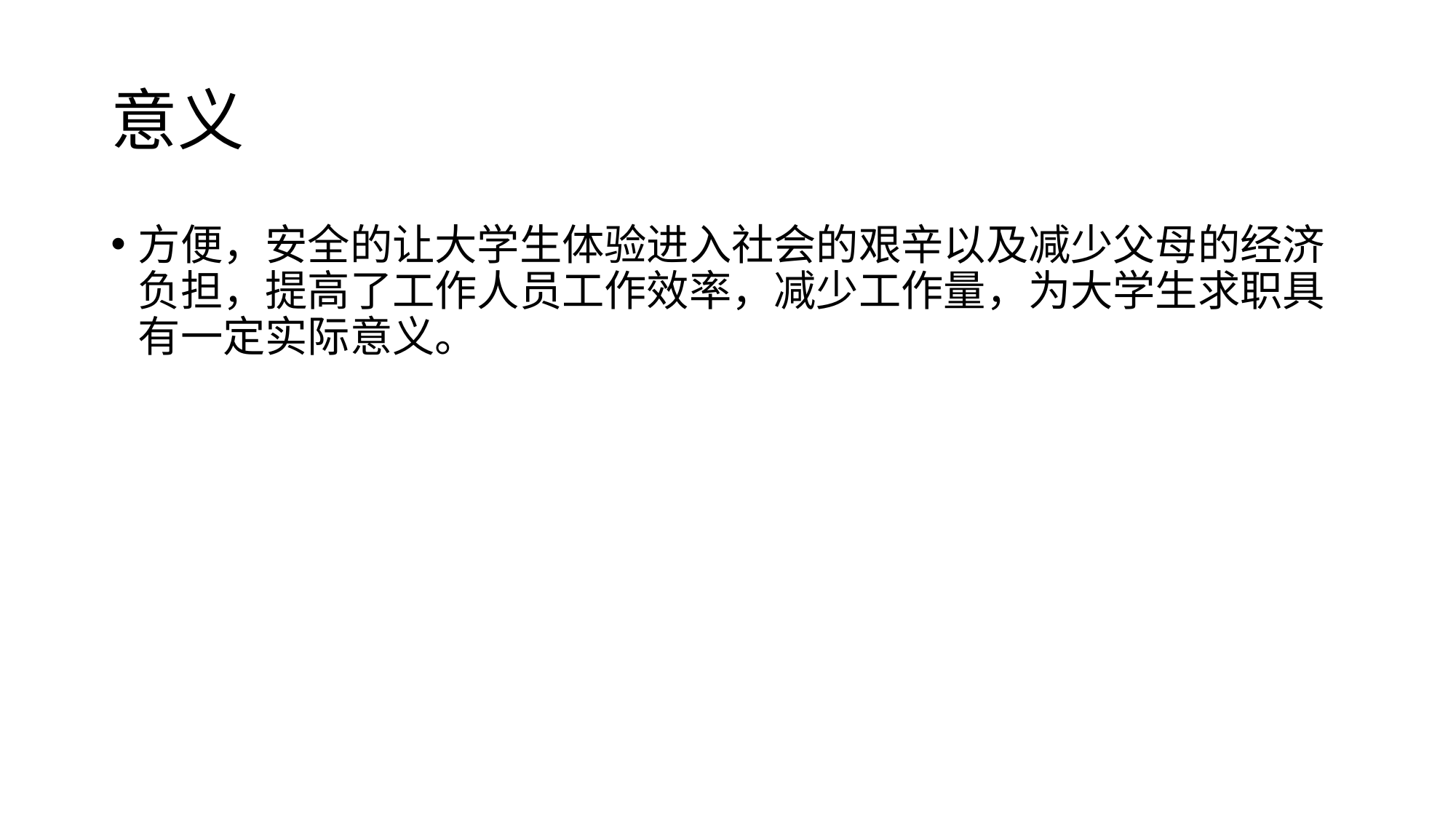

# 意义
方便，安全的让大学生体验进入社会的艰辛以及减少父母的经济负担，提高了工作人员工作效率，减少工作量，为大学生求职具有一定实际意义。